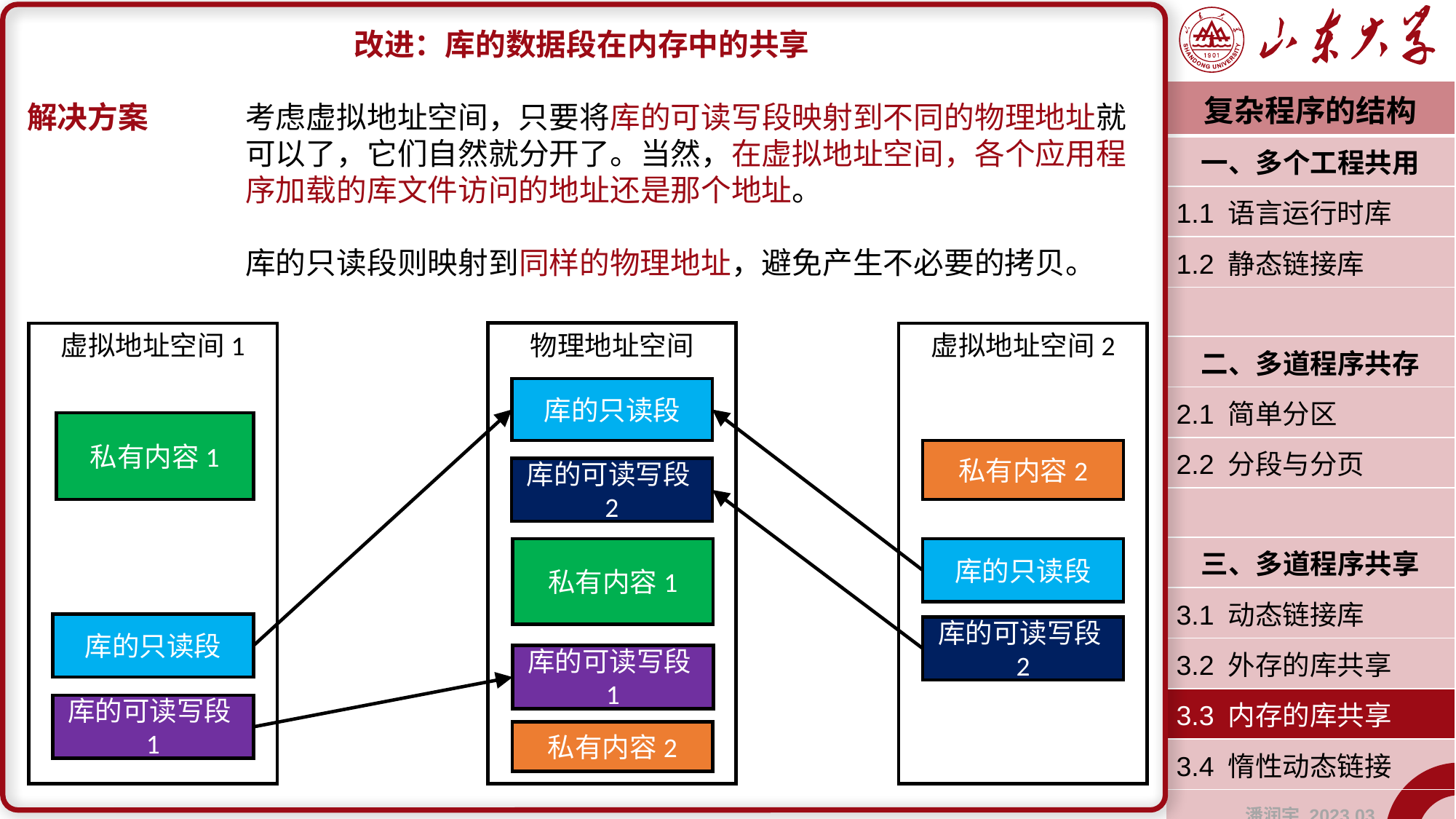

改进：库的数据段在内存中的共享

解决方案	考虑虚拟地址空间，只要将库的可读写段映射到不同的物理地址就		可以了，它们自然就分开了。当然，在虚拟地址空间，各个应用程		序加载的库文件访问的地址还是那个地址。

		库的只读段则映射到同样的物理地址，避免产生不必要的拷贝。
| 复杂程序的结构 |
| --- |
| 一、多个工程共用 |
| 1.1 语言运行时库 |
| 1.2 静态链接库 |
|  |
| 二、多道程序共存 |
| 2.1 简单分区 |
| 2.2 分段与分页 |
|  |
| 三、多道程序共享 |
| 3.1 动态链接库 |
| 3.2 外存的库共享 |
| 3.3 内存的库共享 |
| 3.4 惰性动态链接 |
| 潘润宇 2023.03 |
物理地址空间
库的只读段
私有内容1
私有内容2
虚拟地址空间2
私有内容2
库的只读段
虚拟地址空间1
库的只读段
私有内容1
库的可读写段2
库的可读写段2
库的可读写段1
库的可读写段1